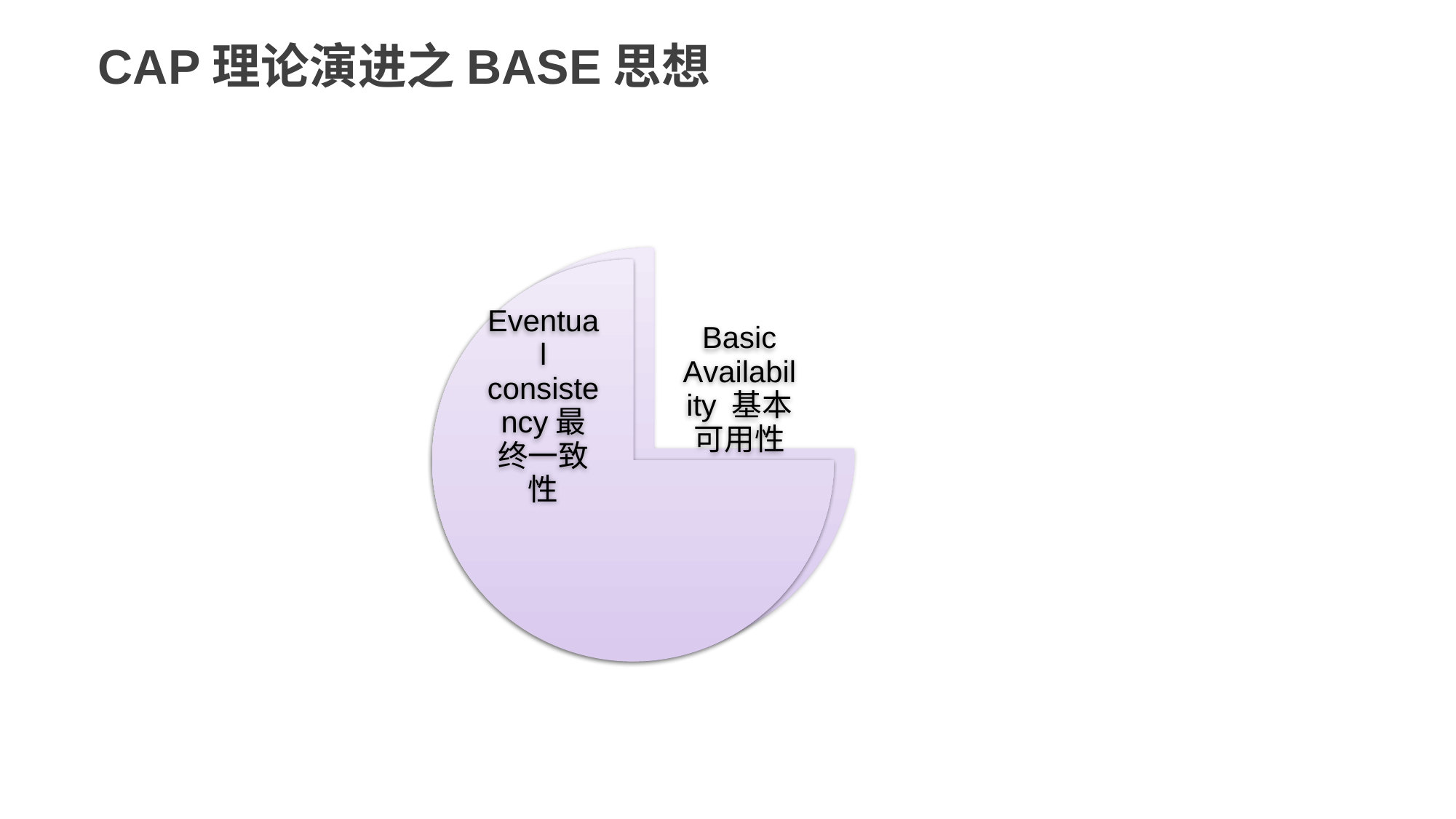

CAP理论演进之BASE思想
Basic Availability 基本可用性
Soft state
柔性状态
Eventual consistency最终一致性